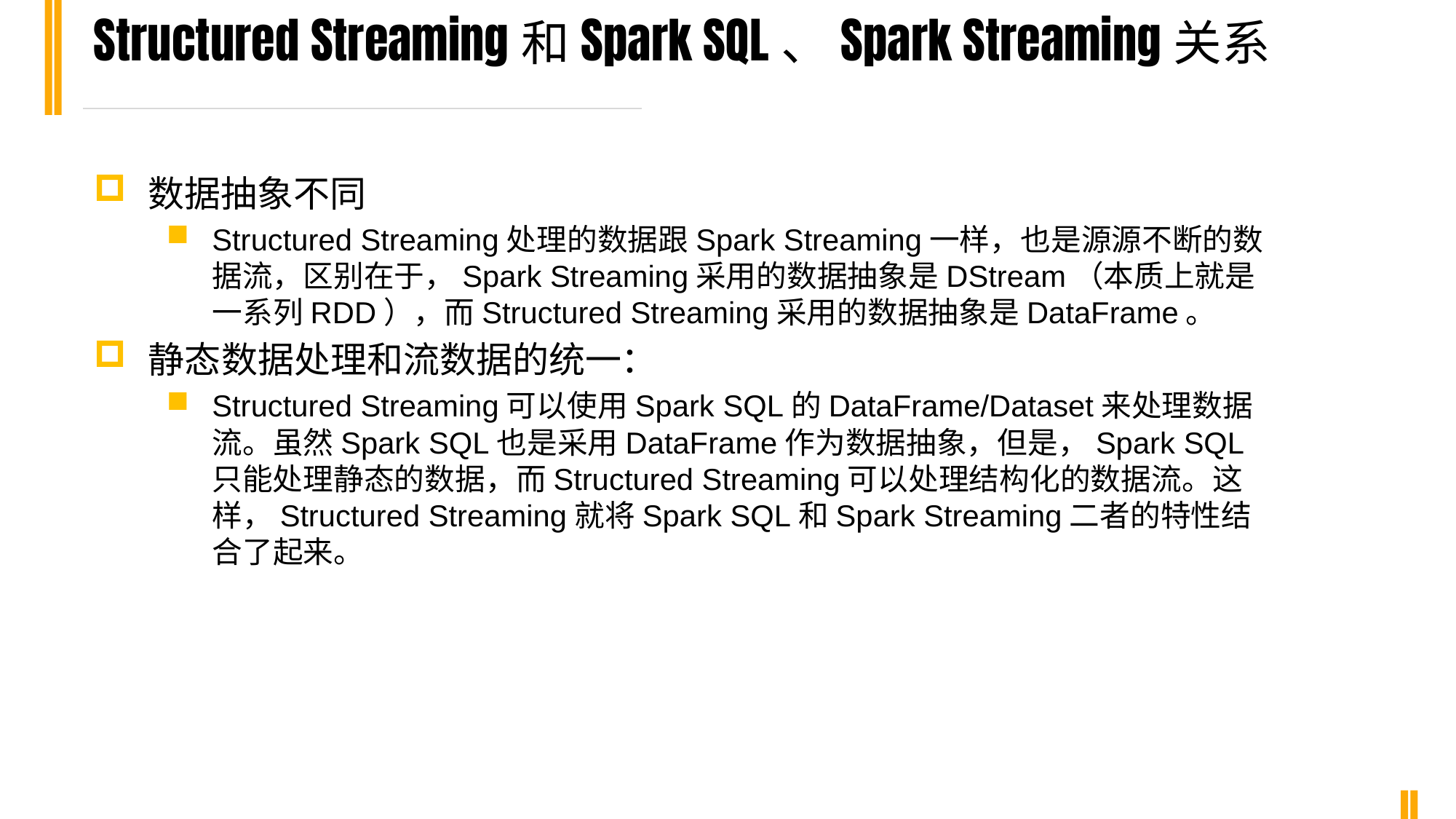

Structured Streaming和Spark SQL、Spark Streaming关系

数据抽象不同
Structured Streaming处理的数据跟Spark Streaming一样，也是源源不断的数据流，区别在于，Spark Streaming采用的数据抽象是DStream（本质上就是一系列RDD），而Structured Streaming采用的数据抽象是DataFrame。
静态数据处理和流数据的统一：
Structured Streaming可以使用Spark SQL的DataFrame/Dataset来处理数据流。虽然Spark SQL也是采用DataFrame作为数据抽象，但是，Spark SQL只能处理静态的数据，而Structured Streaming可以处理结构化的数据流。这样，Structured Streaming就将Spark SQL和Spark Streaming二者的特性结合了起来。